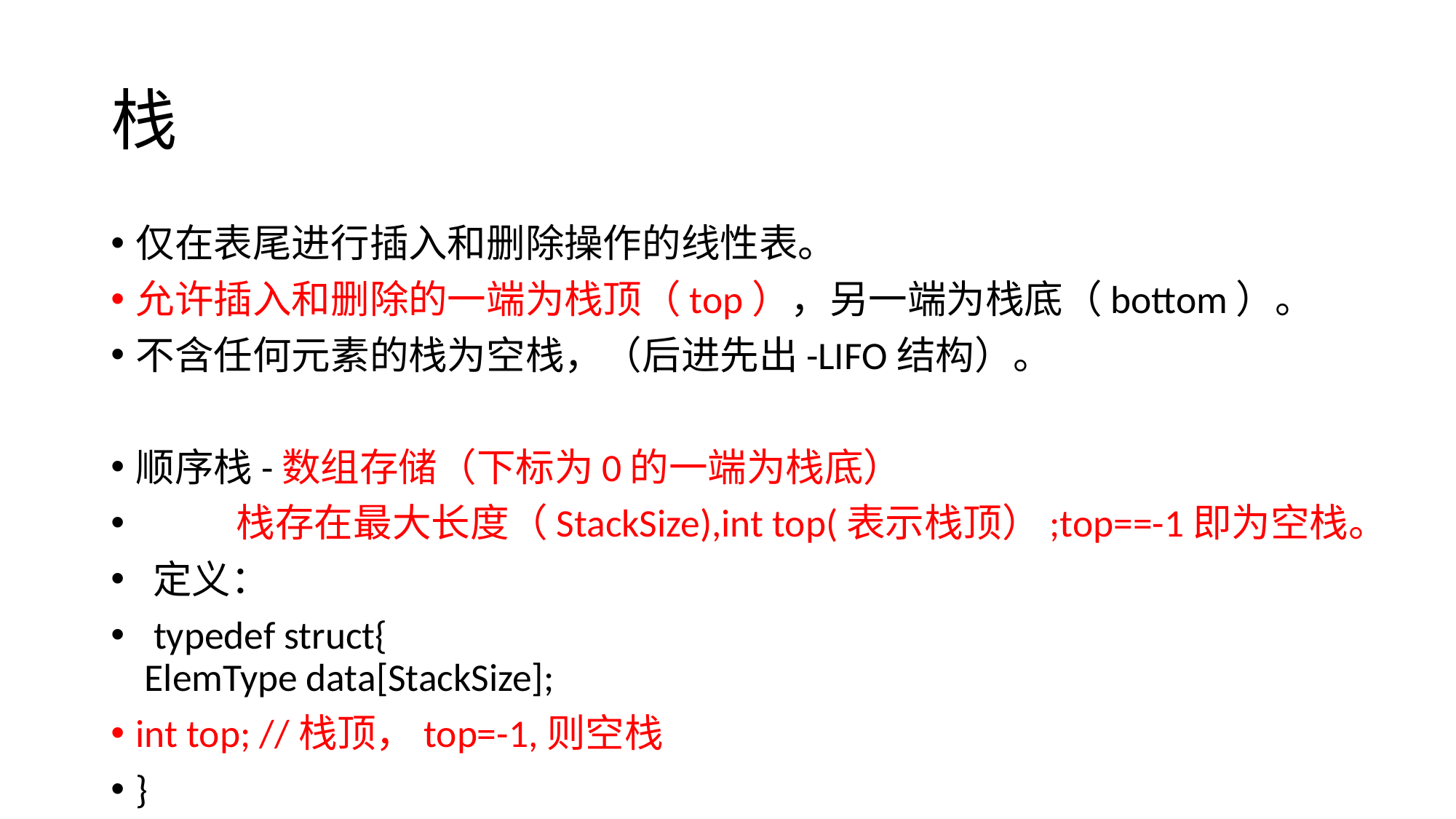

# 栈
仅在表尾进行插入和删除操作的线性表。
允许插入和删除的一端为栈顶（top），另一端为栈底（bottom）。
不含任何元素的栈为空栈，（后进先出-LIFO结构）。

顺序栈-数组存储（下标为0的一端为栈底）
  	栈存在最大长度（StackSize),int top(表示栈顶）;top==-1即为空栈。
 定义：
  typedef struct{
 ElemType data[StackSize];
int top; //栈顶，top=-1,则空栈
}